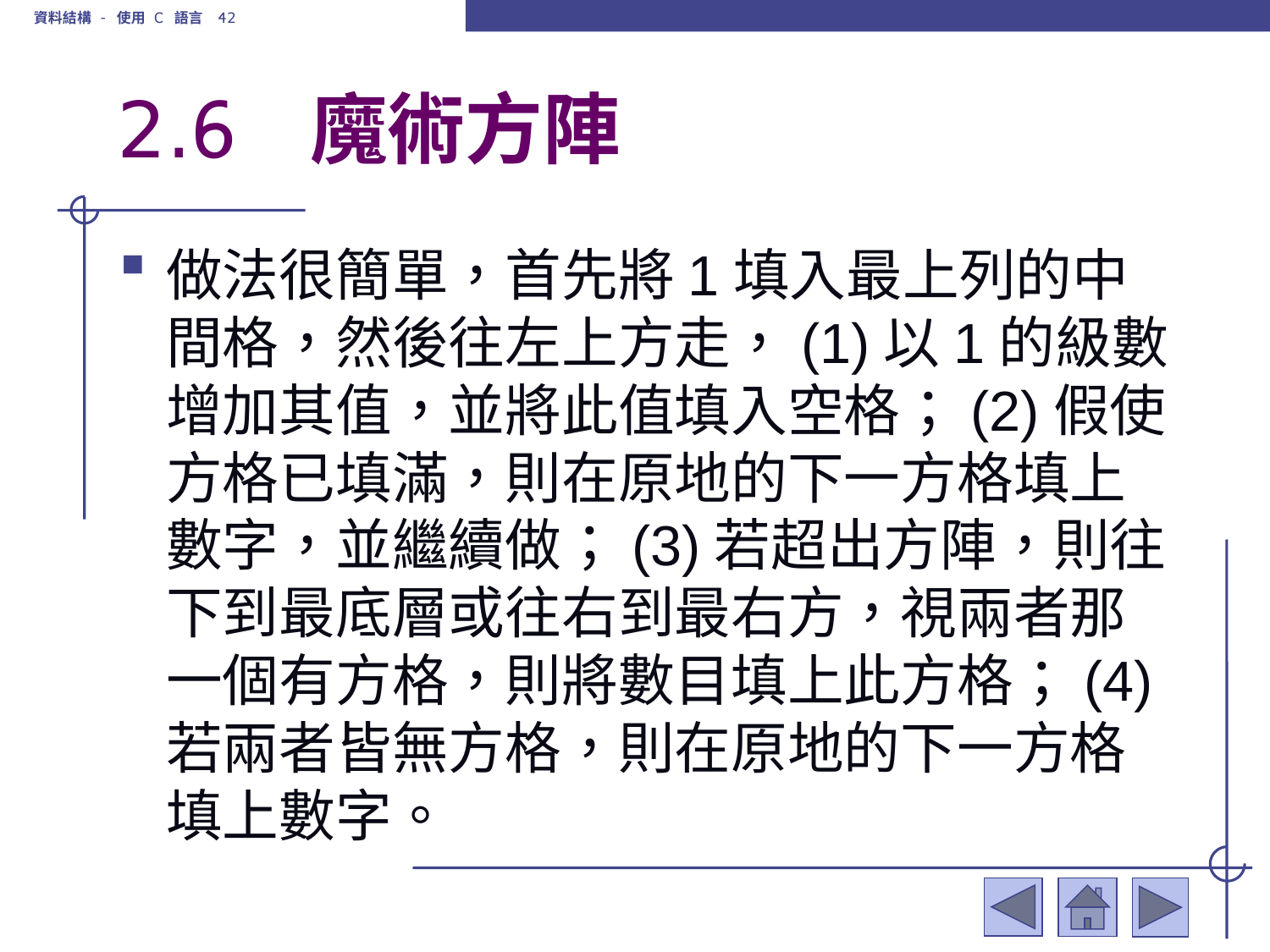

資料結構 - 使用 C 語言   42
# 2.6	  魔術方陣
做法很簡單，首先將1填入最上列的中間格，然後往左上方走，(1)以1的級數增加其值，並將此值填入空格；(2)假使方格已填滿，則在原地的下一方格填上數字，並繼續做；(3)若超出方陣，則往下到最底層或往右到最右方，視兩者那一個有方格，則將數目填上此方格；(4)若兩者皆無方格，則在原地的下一方格填上數字。